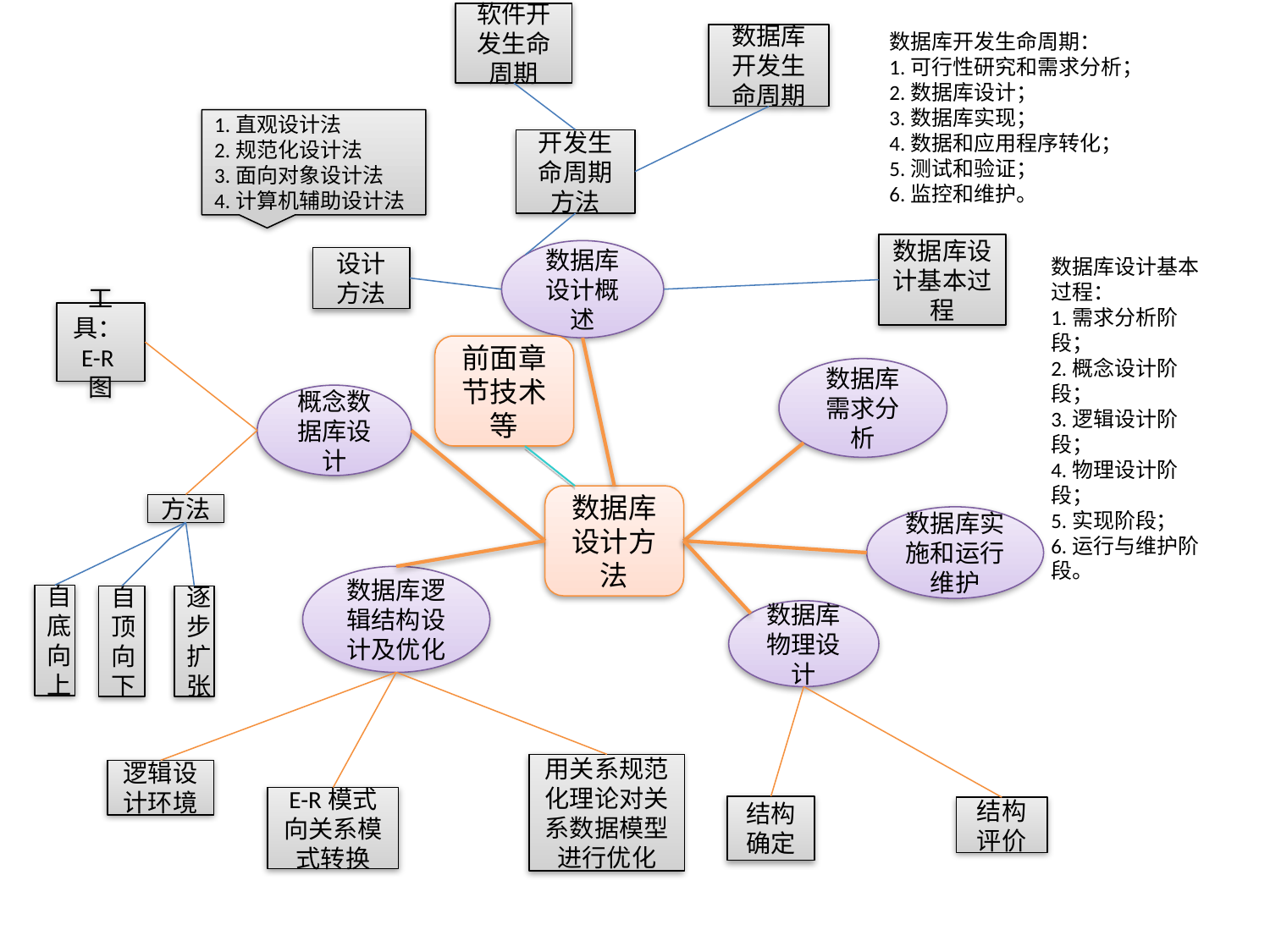

软件开发生命周期
数据库开发生命周期：
1.可行性研究和需求分析；
2.数据库设计；
3.数据库实现；
4.数据和应用程序转化；
5.测试和验证；
6.监控和维护。

数据库开发生命周期
1.直观设计法
2.规范化设计法
3.面向对象设计法
4.计算机辅助设计法
开发生命周期方法
数据库设计基本过程
数据库设计概述
设计方法
数据库设计基本过程：
1.需求分析阶段；
2.概念设计阶段；
3.逻辑设计阶段；
4.物理设计阶段；
5.实现阶段；
6.运行与维护阶段。

工具：E-R图
前面章节技术等
数据库需求分析
概念数据库设计
数据库设计方法
方法
数据库实施和运行维护
数据库逻辑结构设计及优化
自底向上
自顶向下
逐步扩张
数据库物理设计
用关系规范化理论对关系数据模型进行优化
逻辑设计环境
E-R模式向关系模式转换
结构确定
结构评价